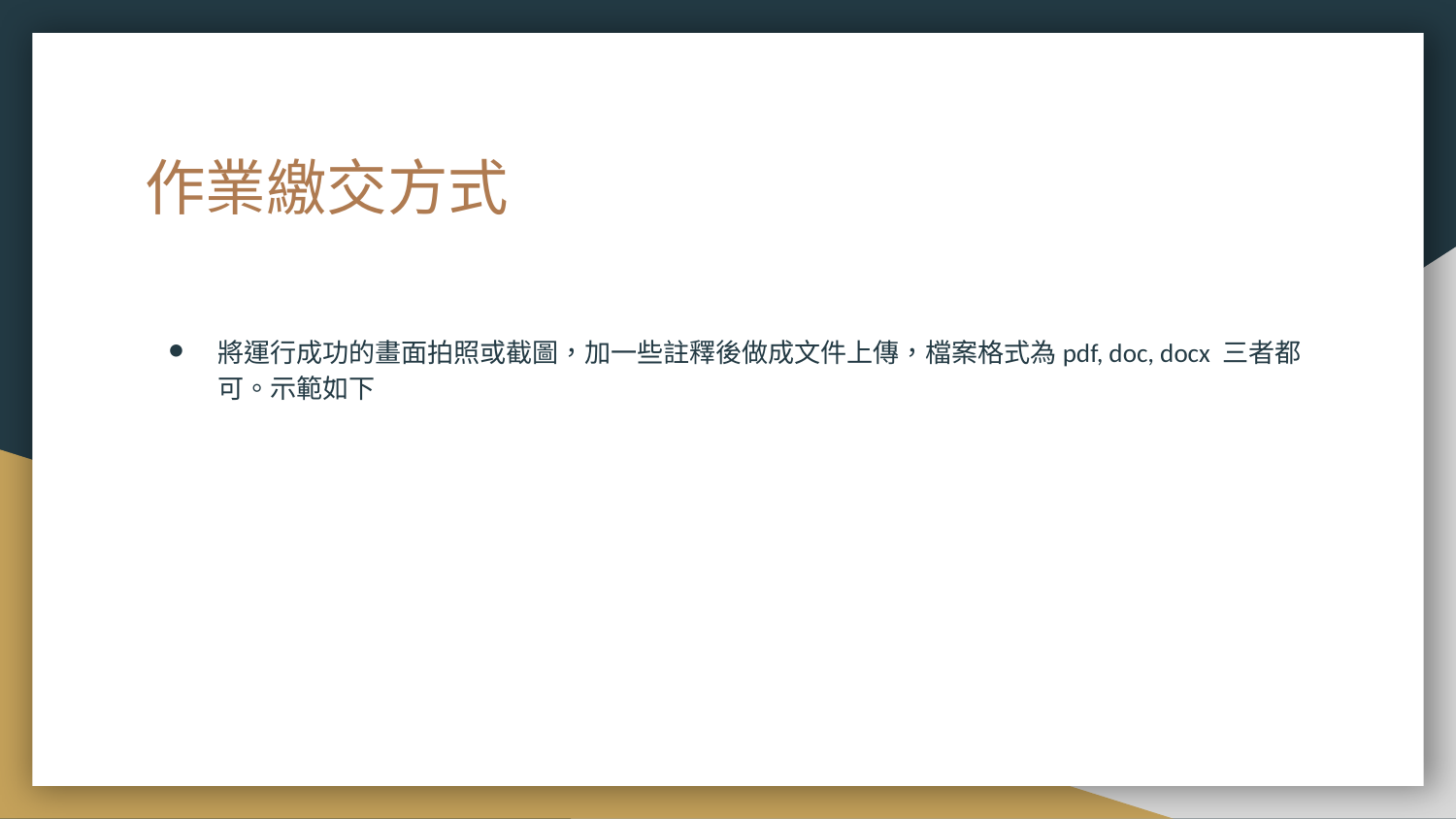

# 作業繳交方式
將運行成功的畫面拍照或截圖，加一些註釋後做成文件上傳，檔案格式為pdf, doc, docx 三者都可。示範如下